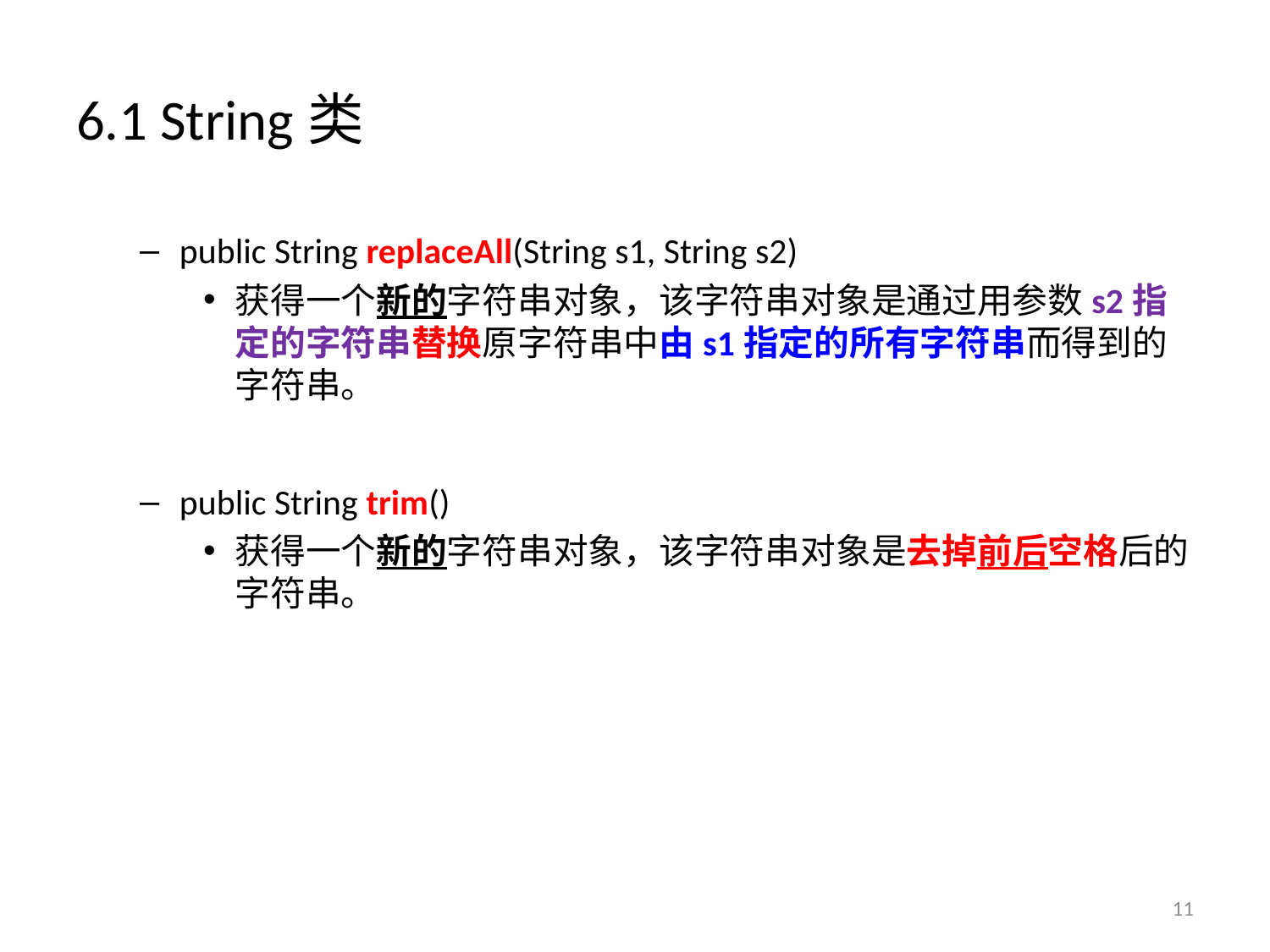

# 6.1 String类
public String replaceAll(String s1, String s2)
获得一个新的字符串对象，该字符串对象是通过用参数s2指定的字符串替换原字符串中由s1指定的所有字符串而得到的字符串。

public String trim()
获得一个新的字符串对象，该字符串对象是去掉前后空格后的字符串。
11